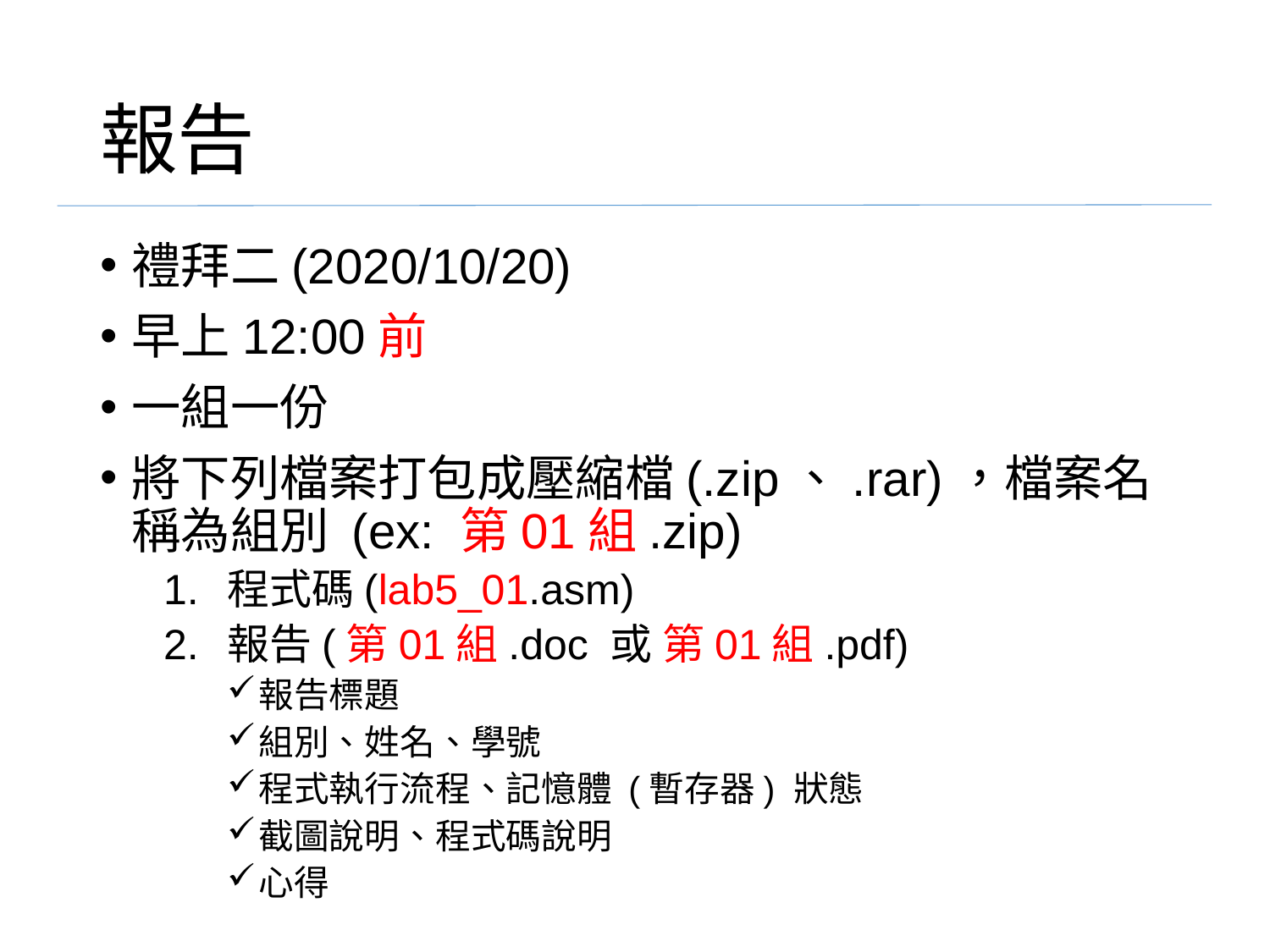

# 報告
禮拜二(2020/10/20)
早上12:00前
一組一份
將下列檔案打包成壓縮檔(.zip、.rar)，檔案名稱為組別 (ex: 第01組.zip)
程式碼(lab5_01.asm)
報告(第01組.doc 或 第01組.pdf)
報告標題
組別、姓名、學號
程式執行流程、記憶體 (暫存器) 狀態
截圖說明、程式碼說明
心得